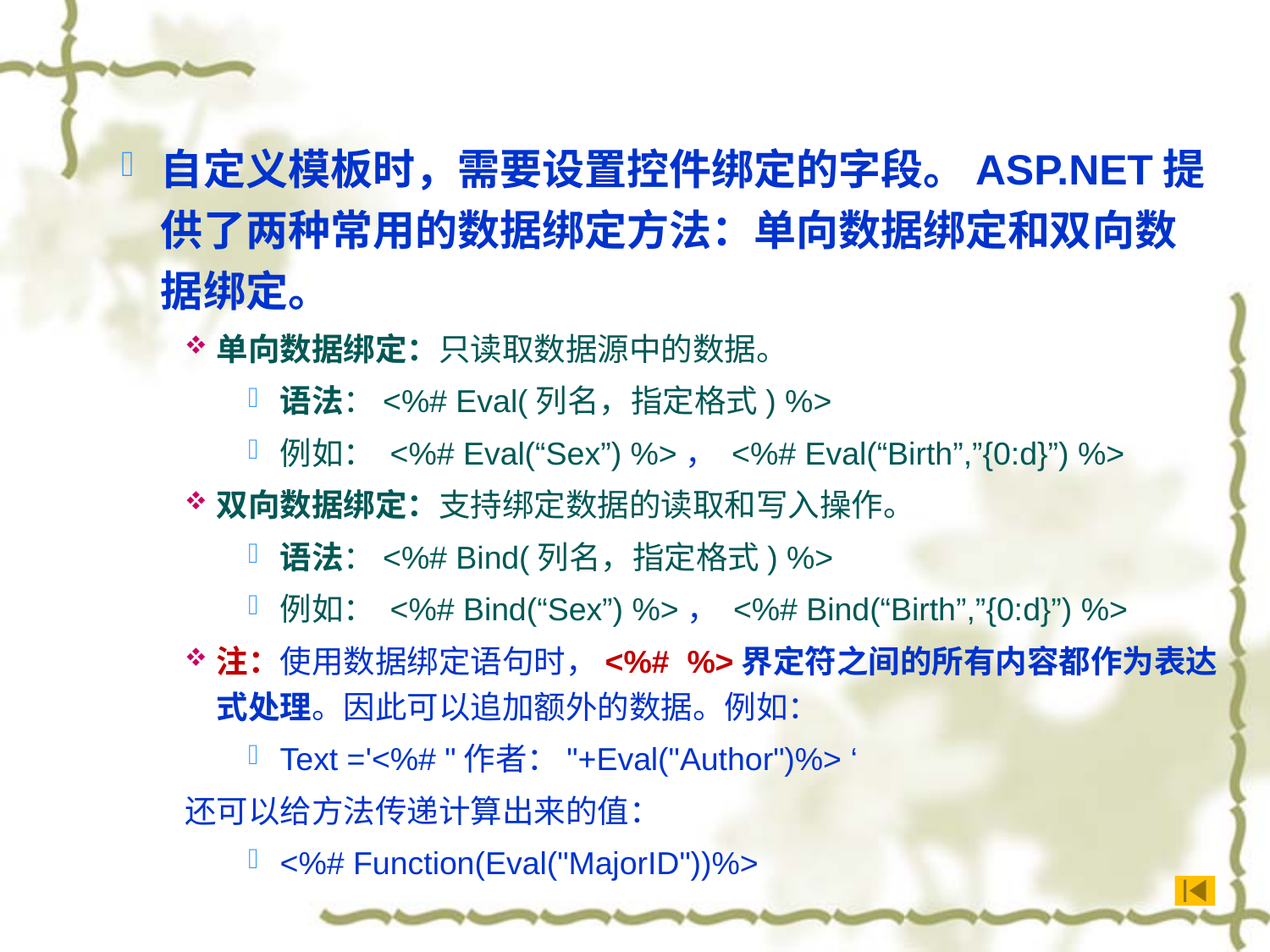

自定义模板时，需要设置控件绑定的字段。ASP.NET提供了两种常用的数据绑定方法：单向数据绑定和双向数据绑定。
单向数据绑定：只读取数据源中的数据。
语法：<%# Eval(列名，指定格式) %>
例如： <%# Eval(“Sex”) %>， <%# Eval(“Birth”,”{0:d}”) %>
双向数据绑定：支持绑定数据的读取和写入操作。
语法：<%# Bind(列名，指定格式) %>
例如： <%# Bind(“Sex”) %>， <%# Bind(“Birth”,”{0:d}”) %>
注：使用数据绑定语句时，<%#  %>界定符之间的所有内容都作为表达式处理。因此可以追加额外的数据。例如：
Text ='<%# "作者："+Eval("Author")%> ‘
还可以给方法传递计算出来的值：
<%# Function(Eval("MajorID"))%>